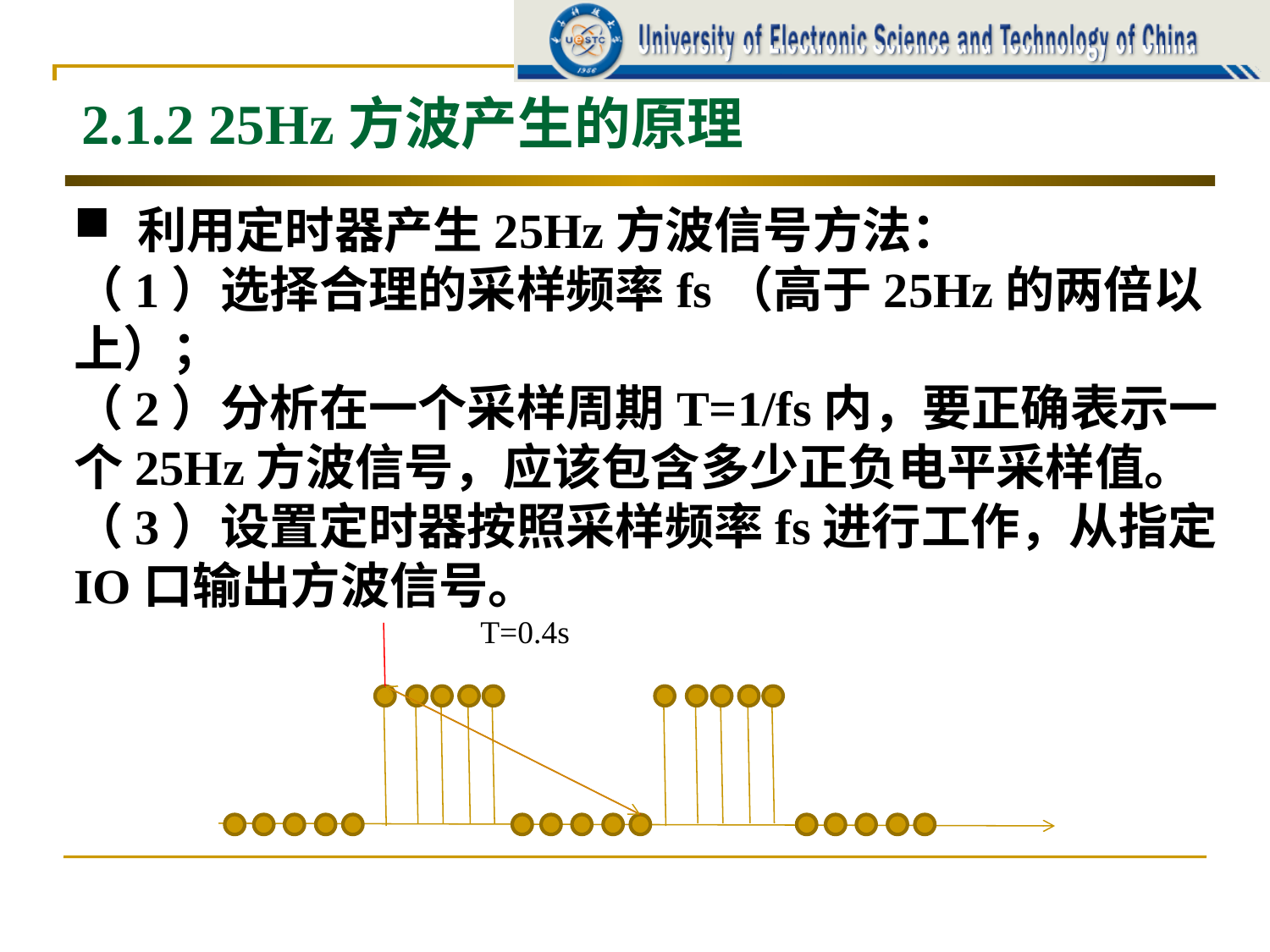

2.1.2 25Hz方波产生的原理
利用定时器产生25Hz方波信号方法：
（1）选择合理的采样频率fs（高于25Hz的两倍以上）；
（2）分析在一个采样周期T=1/fs内，要正确表示一个25Hz方波信号，应该包含多少正负电平采样值。
（3）设置定时器按照采样频率fs进行工作，从指定IO口输出方波信号。
T=0.4s